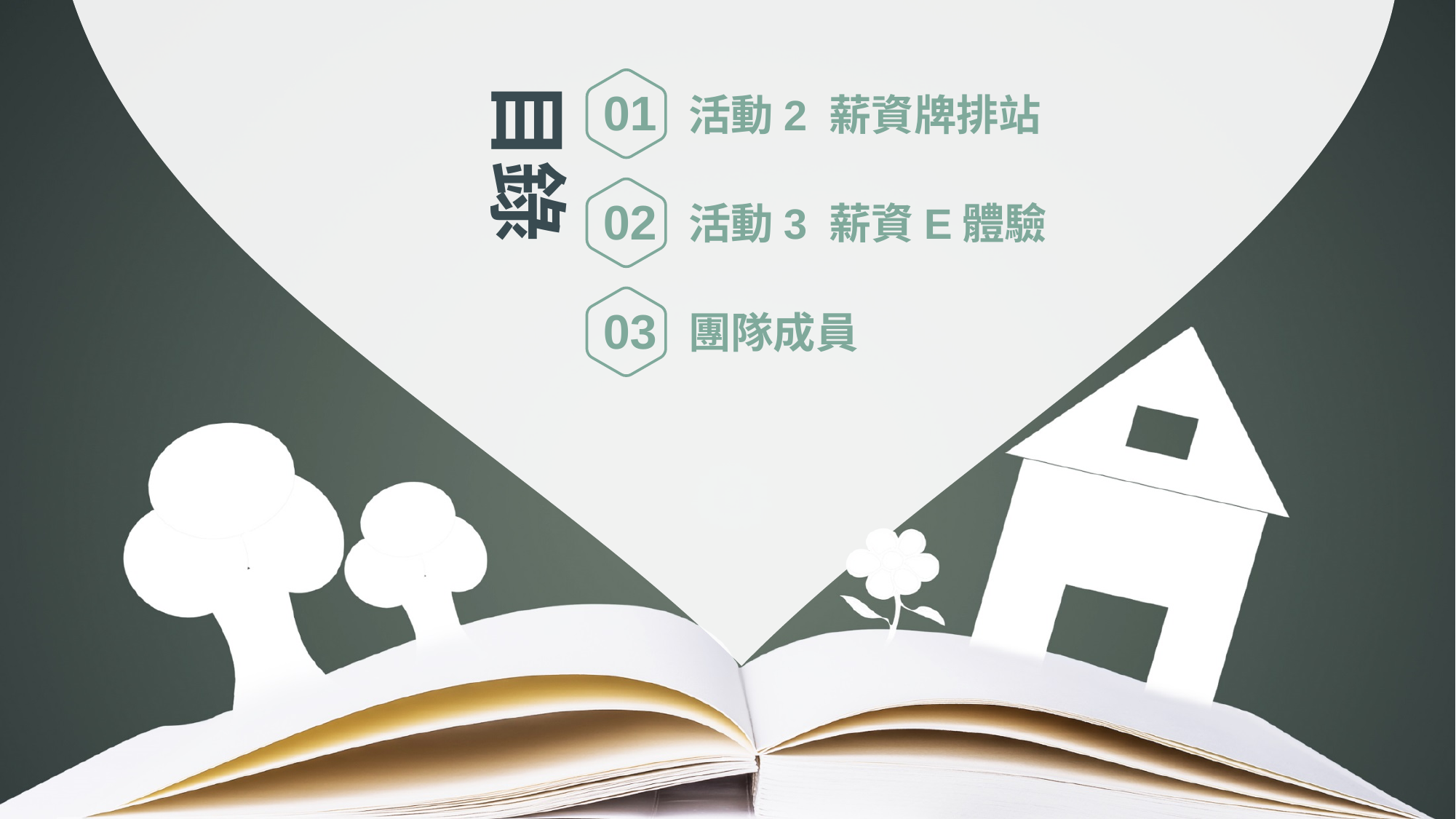

01
活動2 薪資牌排站
目錄

02
活動3 薪資E體驗

03
團隊成員